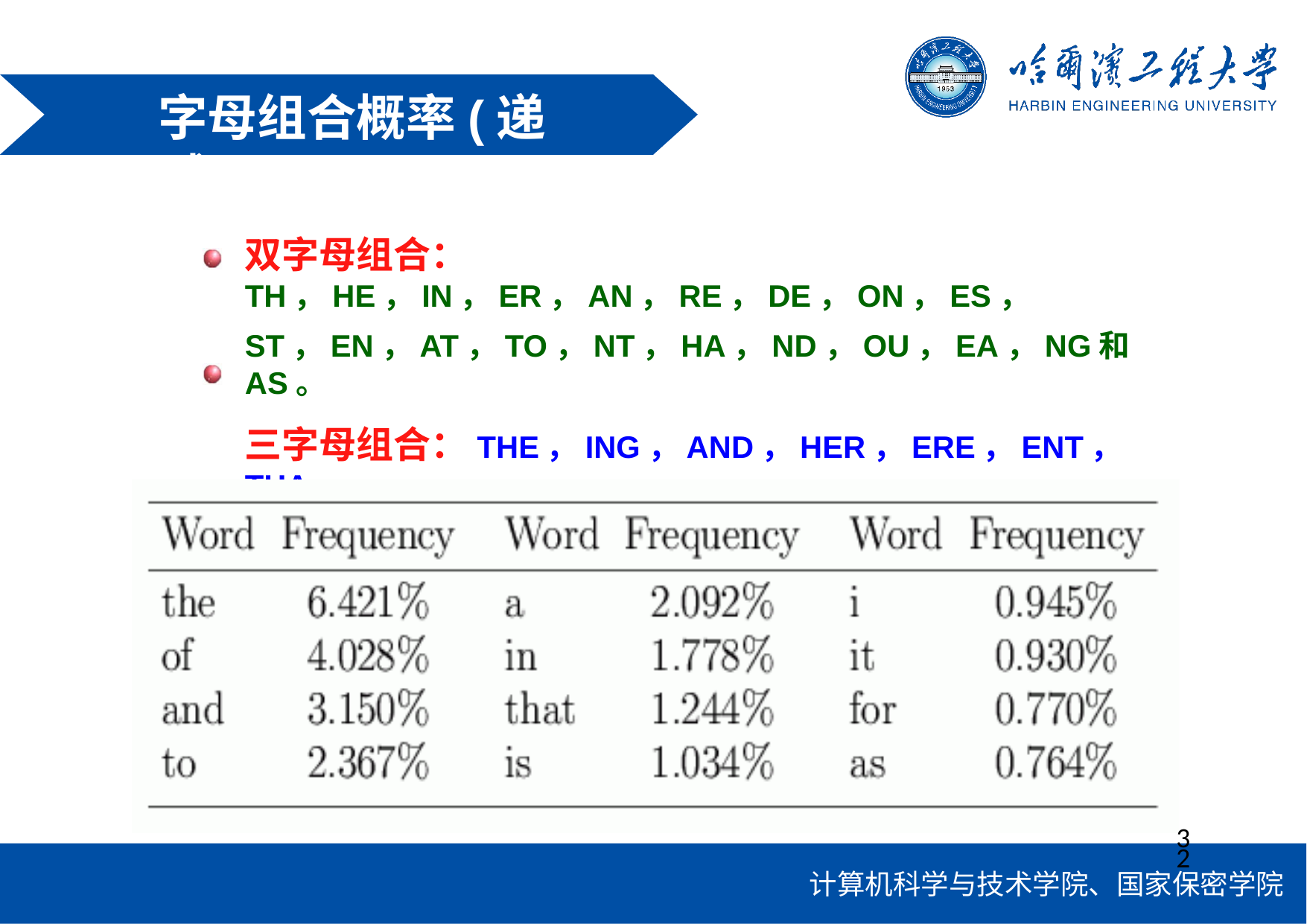

# 字母组合概率(递减)
双字母组合：TH，HE，IN，ER，AN，RE，DE，ON，ES，
ST，EN，AT，TO，NT，HA，ND，OU，EA，NG和AS。
三字母组合：THE，ING，AND，HER，ERE，ENT，THA，
NTH，WAS和ETH。

32